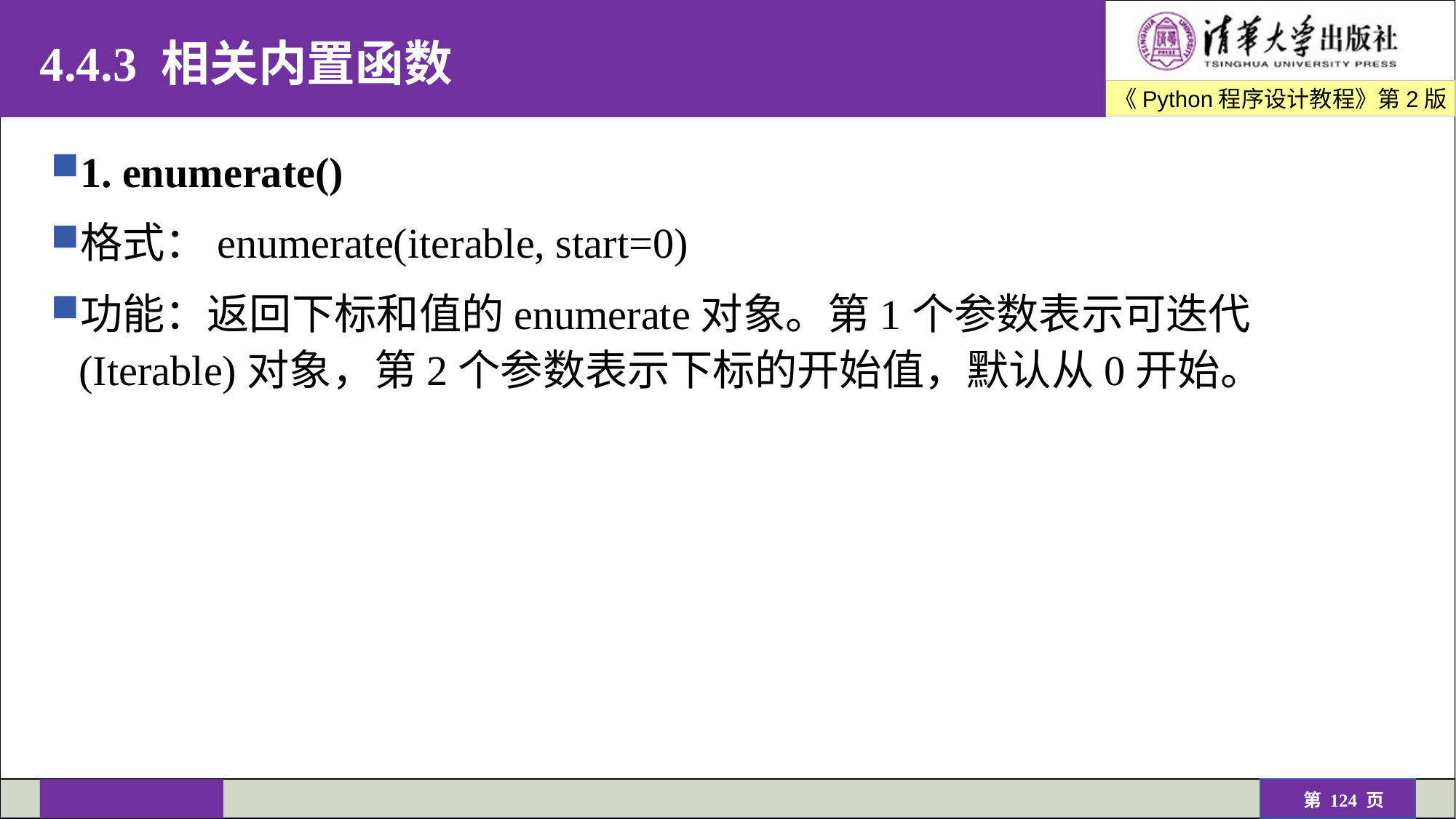

# 4.4.3 相关内置函数
1. enumerate()
格式：enumerate(iterable, start=0)
功能：返回下标和值的enumerate对象。第1个参数表示可迭代(Iterable)对象，第2个参数表示下标的开始值，默认从0开始。